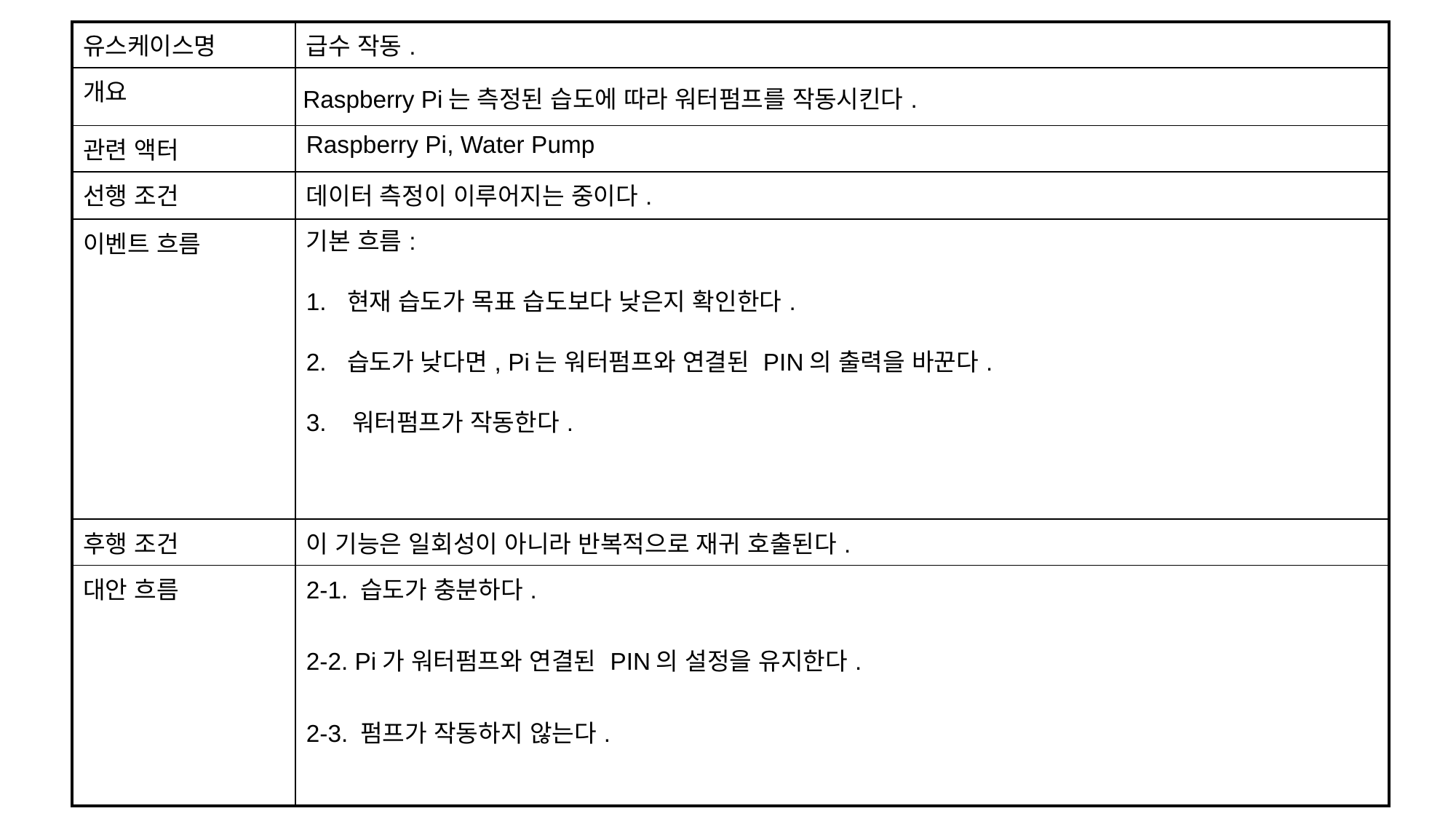

| 유스케이스명 | 급수 작동. |
| --- | --- |
| 개요 | Raspberry Pi는 측정된 습도에 따라 워터펌프를 작동시킨다. |
| 관련 액터 | Raspberry Pi, Water Pump |
| 선행 조건 | 데이터 측정이 이루어지는 중이다. |
| 이벤트 흐름 | 기본 흐름: 현재 습도가 목표 습도보다 낮은지 확인한다. 습도가 낮다면, Pi는 워터펌프와 연결된 PIN의 출력을 바꾼다. 3. 워터펌프가 작동한다. |
| 후행 조건 | 이 기능은 일회성이 아니라 반복적으로 재귀 호출된다. |
| 대안 흐름 | 2-1. 습도가 충분하다. 2-2. Pi가 워터펌프와 연결된 PIN의 설정을 유지한다. 2-3. 펌프가 작동하지 않는다. |